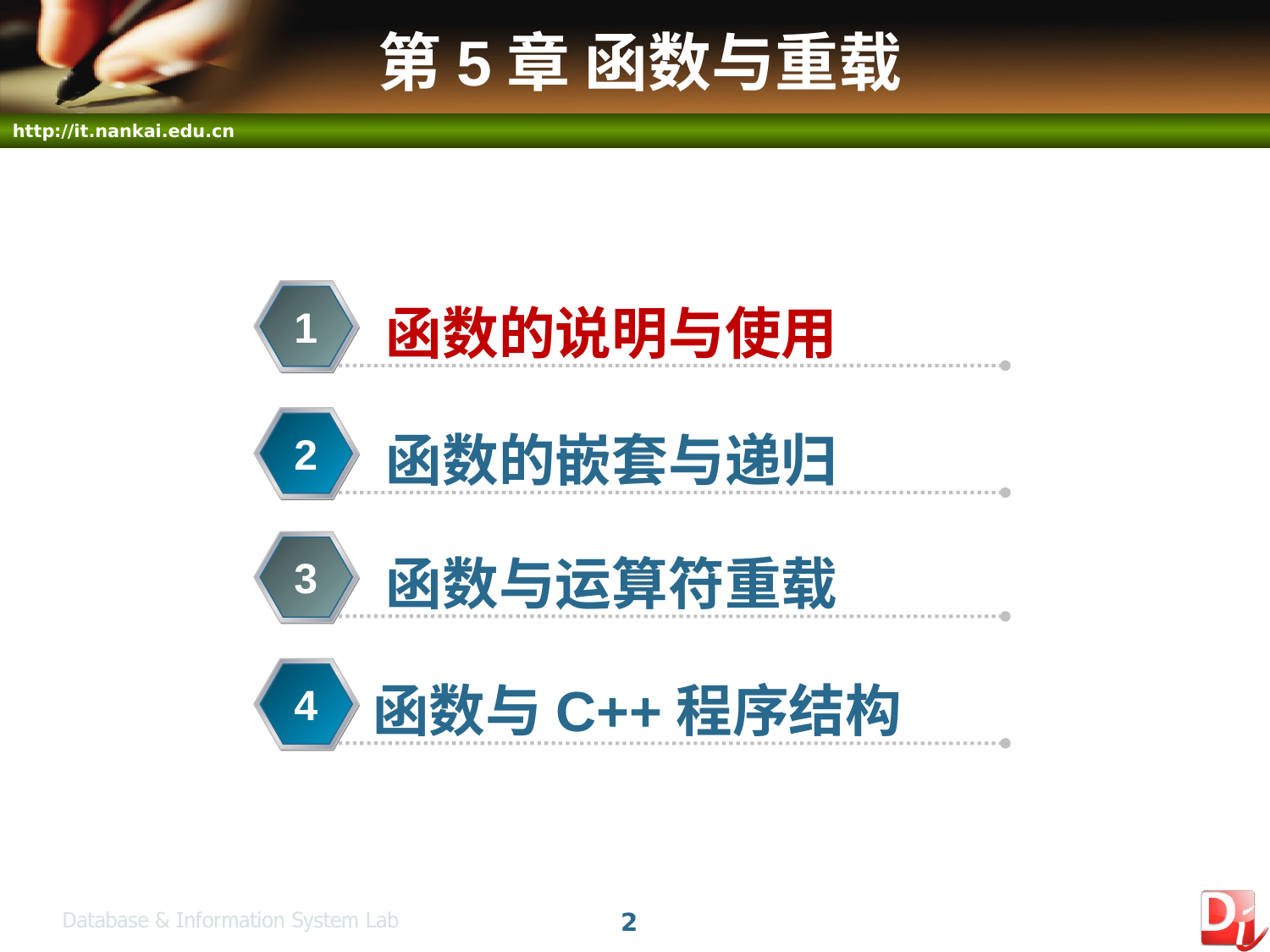

# 第5章 函数与重载

函数的说明与使用
1

函数的嵌套与递归
2

函数与运算符重载
3

函数与C++程序结构
4

2
Database & Information System Lab